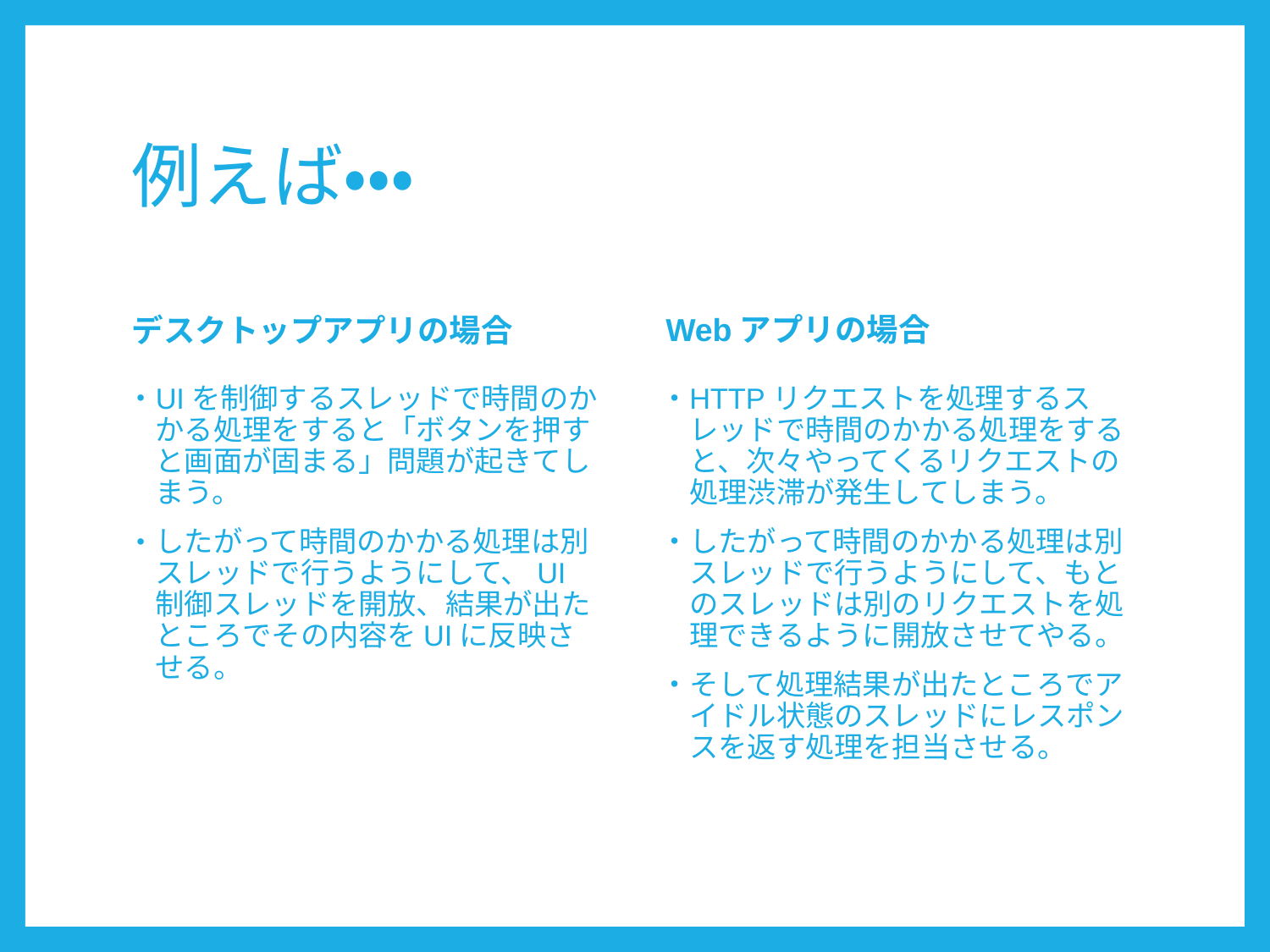

# 例えば・・・
Webアプリの場合
デスクトップアプリの場合
HTTPリクエストを処理するスレッドで時間のかかる処理をすると、次々やってくるリクエストの処理渋滞が発生してしまう。
したがって時間のかかる処理は別スレッドで行うようにして、もとのスレッドは別のリクエストを処理できるように開放させてやる。
そして処理結果が出たところでアイドル状態のスレッドにレスポンスを返す処理を担当させる。
UIを制御するスレッドで時間のかかる処理をすると「ボタンを押すと画面が固まる」問題が起きてしまう。
したがって時間のかかる処理は別スレッドで行うようにして、UI制御スレッドを開放、結果が出たところでその内容をUIに反映させる。